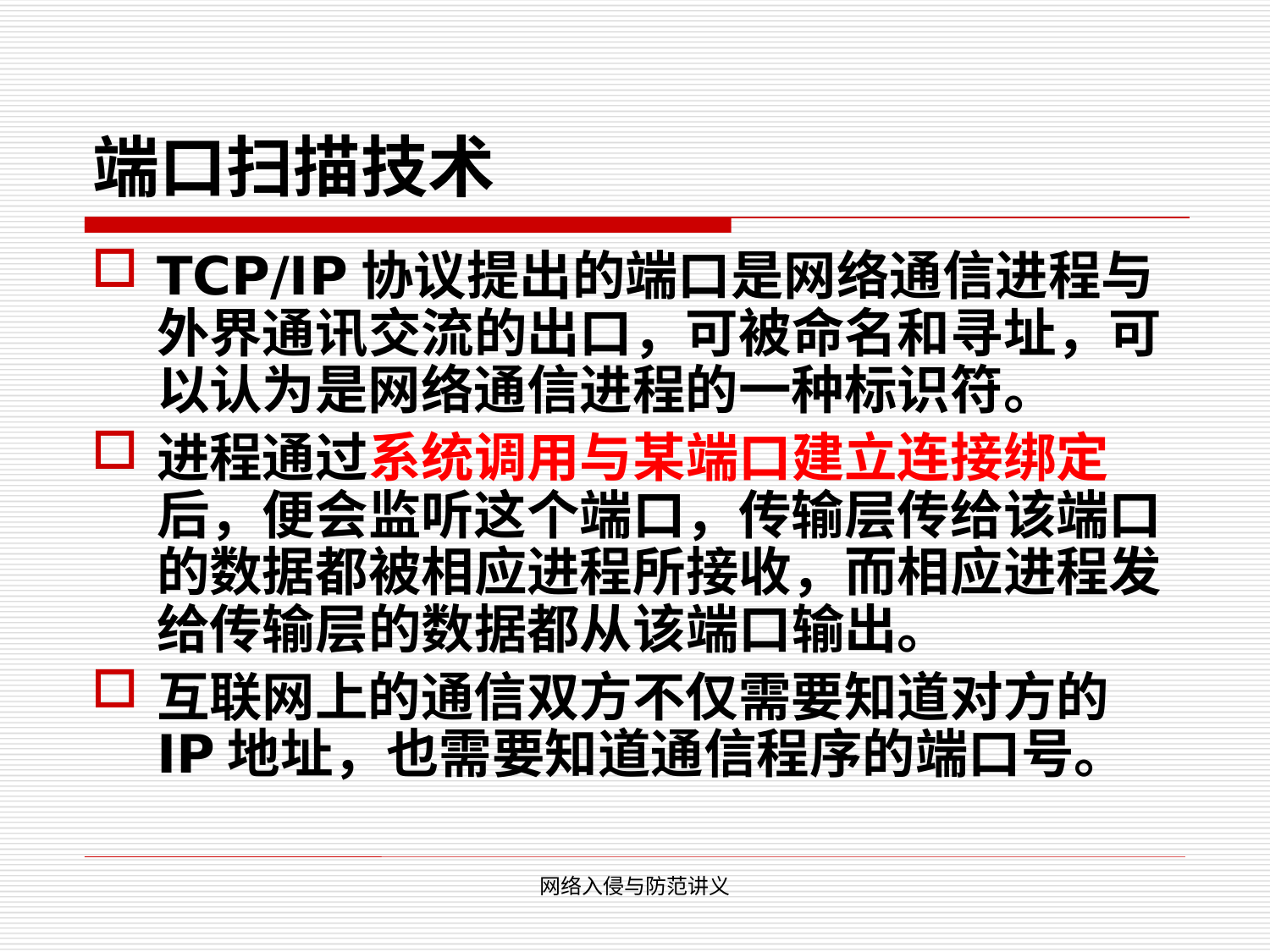

# 端口扫描技术
TCP/IP协议提出的端口是网络通信进程与外界通讯交流的出口，可被命名和寻址，可以认为是网络通信进程的一种标识符。
进程通过系统调用与某端口建立连接绑定后，便会监听这个端口，传输层传给该端口的数据都被相应进程所接收，而相应进程发给传输层的数据都从该端口输出。
互联网上的通信双方不仅需要知道对方的IP地址，也需要知道通信程序的端口号。
网络入侵与防范讲义
51